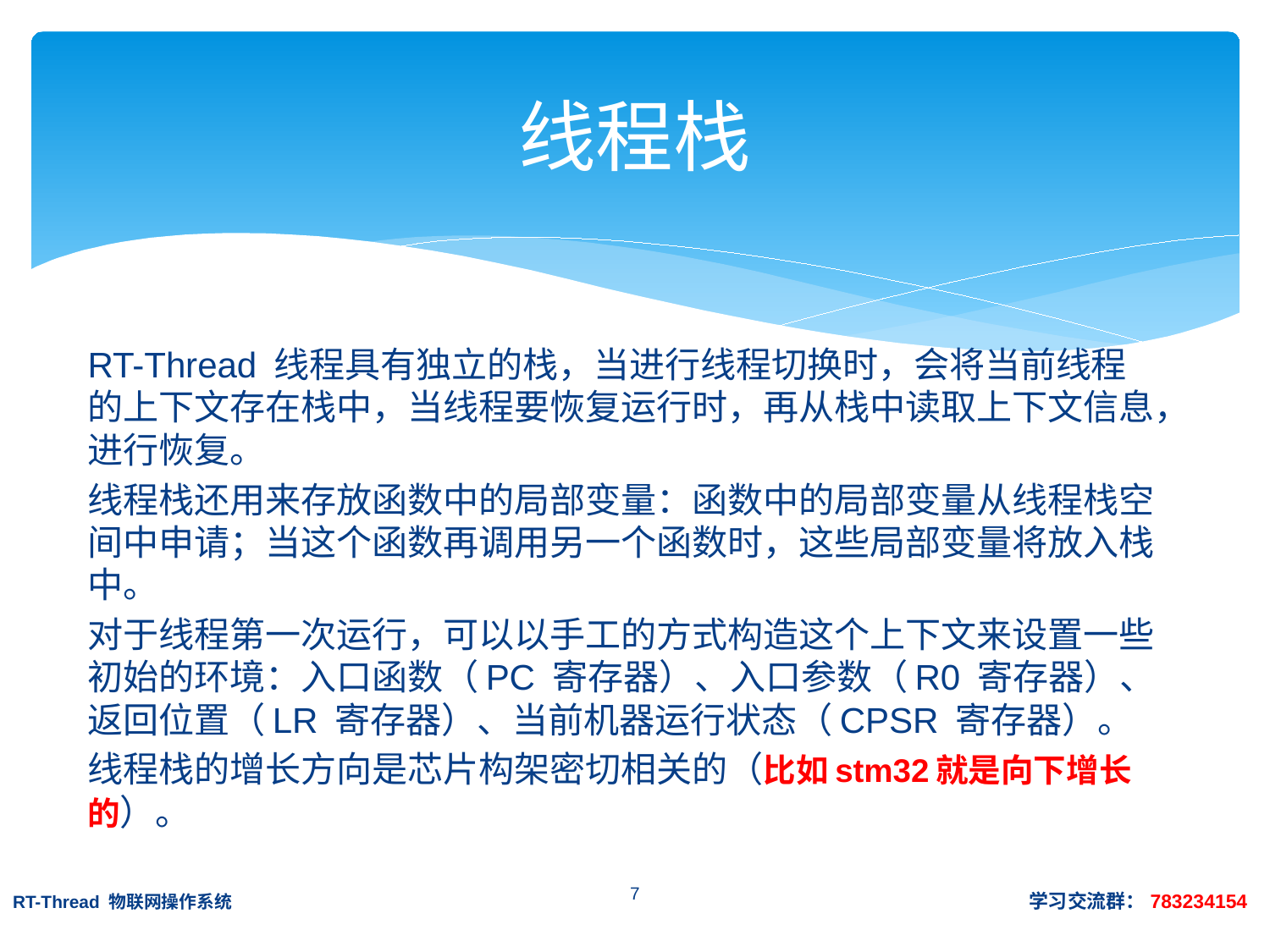

# 线程栈
RT-Thread 线程具有独立的栈，当进行线程切换时，会将当前线程的上下文存在栈中，当线程要恢复运行时，再从栈中读取上下文信息，进行恢复。
线程栈还用来存放函数中的局部变量：函数中的局部变量从线程栈空间中申请；当这个函数再调用另一个函数时，这些局部变量将放入栈中。
对于线程第一次运行，可以以手工的方式构造这个上下文来设置一些初始的环境：入口函数（PC 寄存器）、入口参数（R0 寄存器）、返回位置（LR 寄存器）、当前机器运行状态（CPSR 寄存器）。
线程栈的增长方向是芯片构架密切相关的（比如stm32就是向下增长的）。
7
RT-Thread 物联网操作系统							学习交流群：783234154